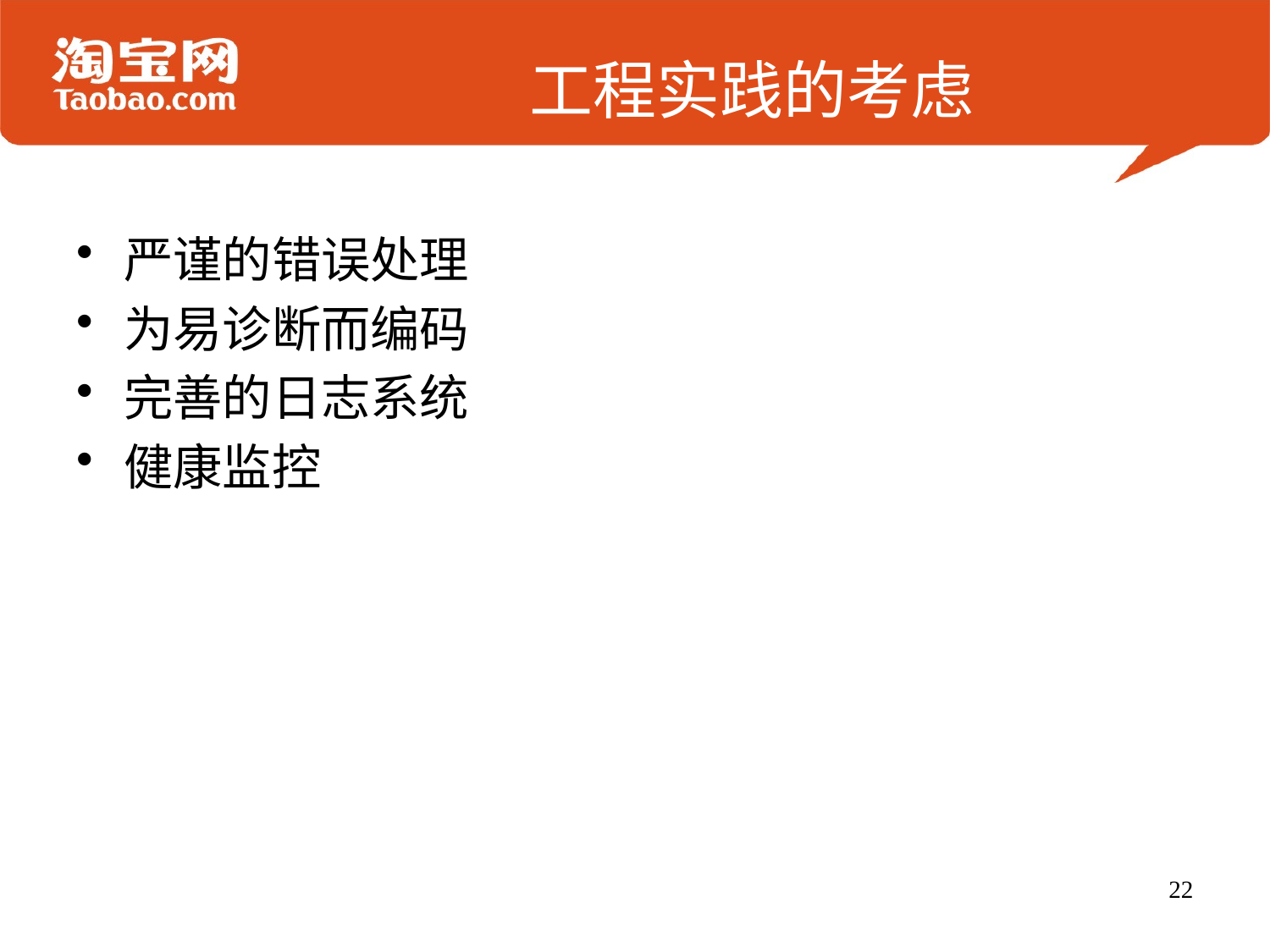

# 工程实践的考虑
严谨的错误处理
为易诊断而编码
完善的日志系统
健康监控

22